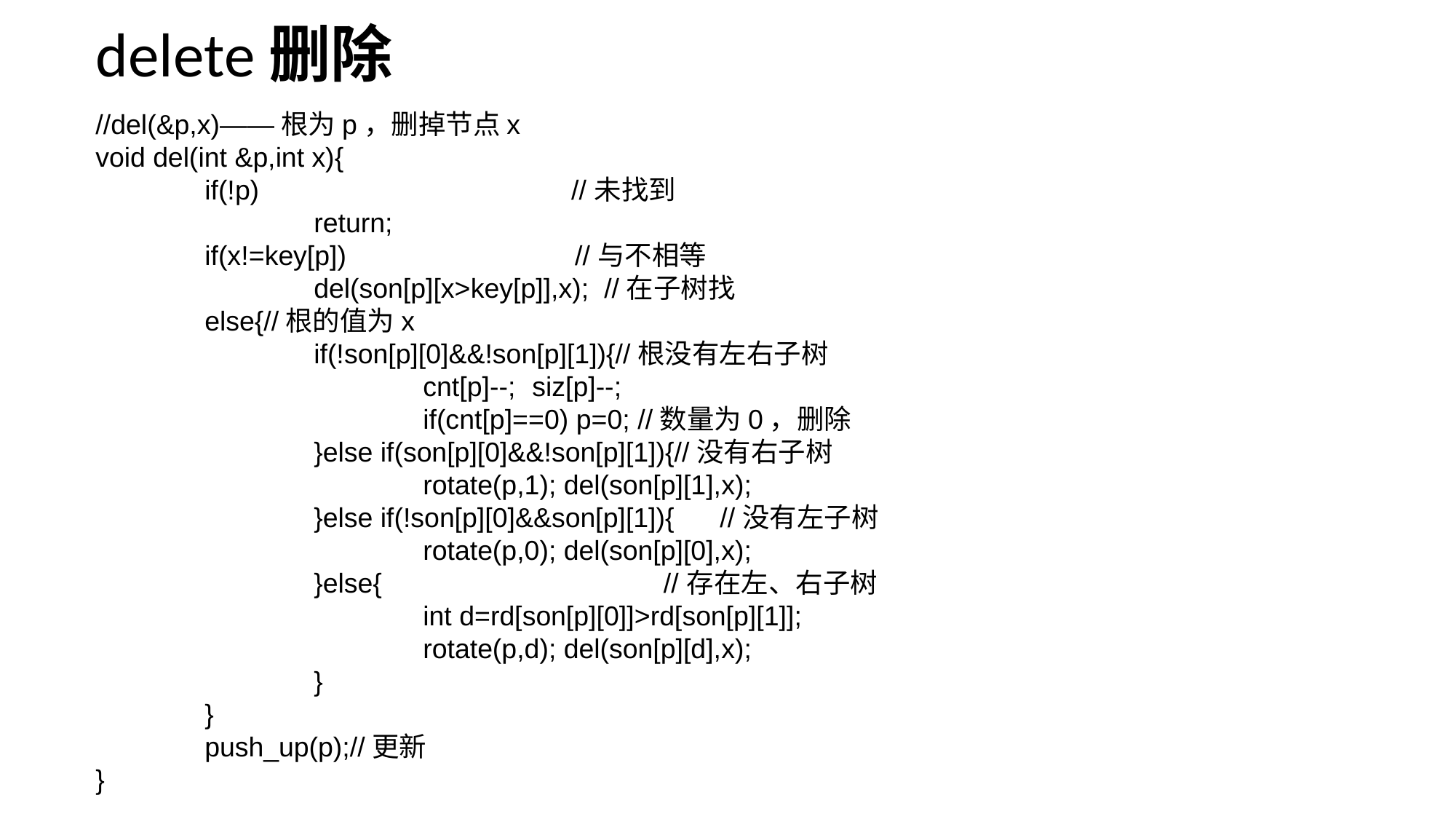

# delete删除
//del(&p,x)——根为p，删掉节点x
void del(int &p,int x){
	if(!p)                                         //未找到
		return;
	if(x!=key[p])                              //与不相等
		del(son[p][x>key[p]],x);  //在子树找
	else{//根的值为x
		if(!son[p][0]&&!son[p][1]){//根没有左右子树
			cnt[p]--;	siz[p]--;
			if(cnt[p]==0) p=0; //数量为0，删除
		}else if(son[p][0]&&!son[p][1]){//没有右子树
			rotate(p,1); del(son[p][1],x);
		}else if(!son[p][0]&&son[p][1]){      //没有左子树
			rotate(p,0); del(son[p][0],x);
		}else{                                     //存在左、右子树
			int d=rd[son[p][0]]>rd[son[p][1]];
			rotate(p,d); del(son[p][d],x);
		}
	}
	push_up(p);//更新
}